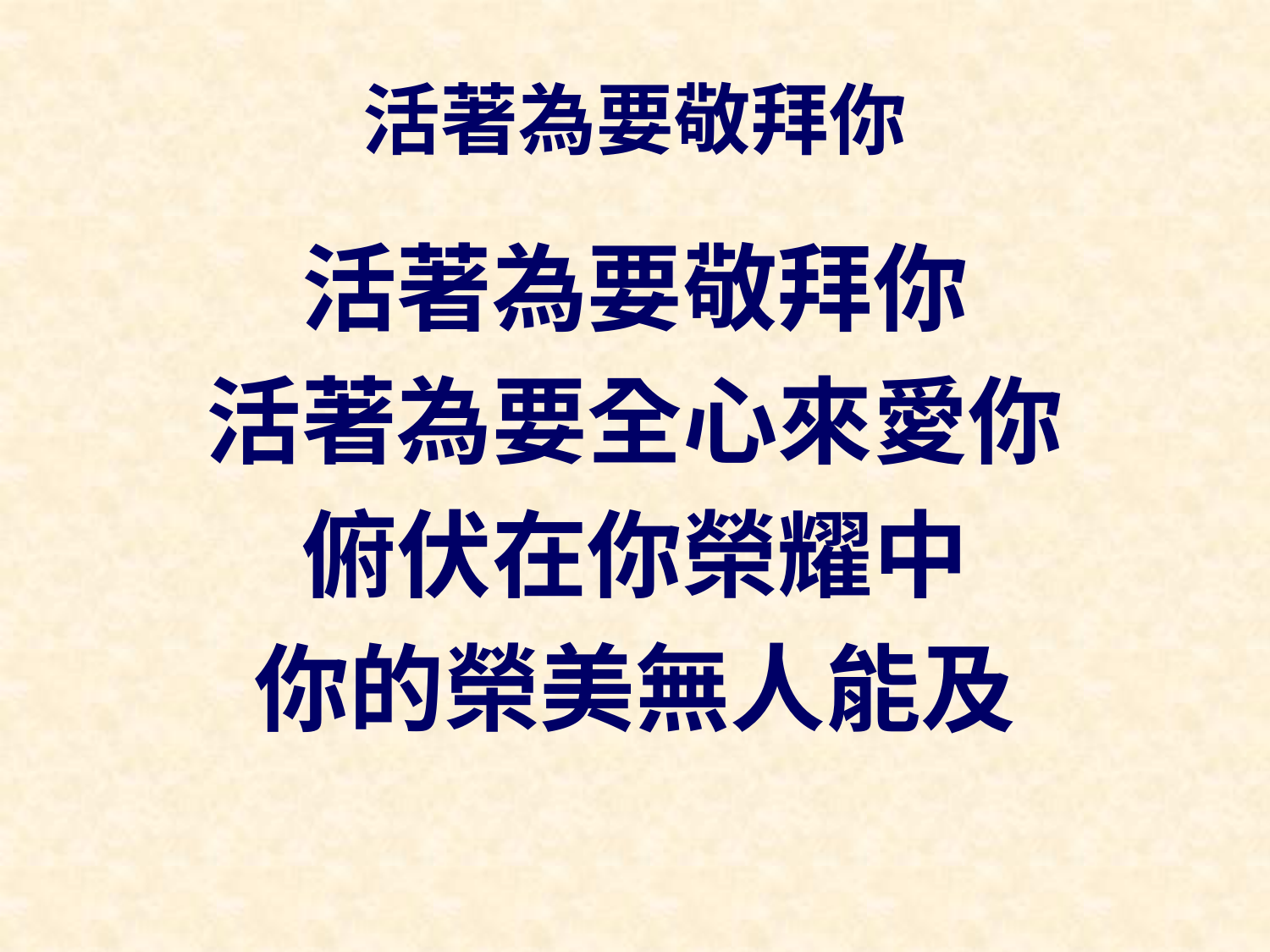

# 活著為要敬拜你
活著為要敬拜你
活著為要全心來愛你
俯伏在你榮耀中
你的榮美無人能及